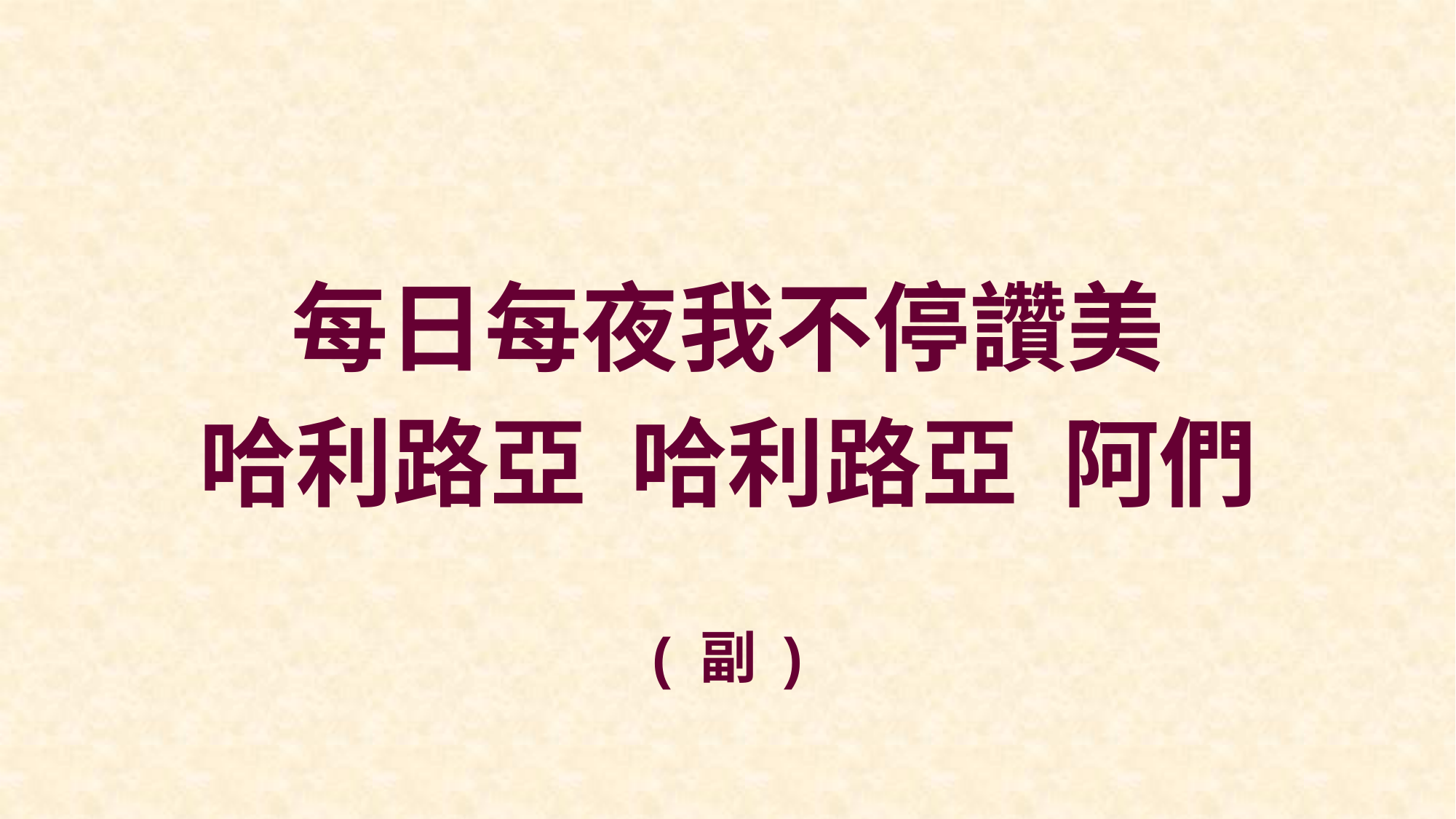

每日每夜我不停讚美
哈利路亞  哈利路亞  阿們
( 副 )